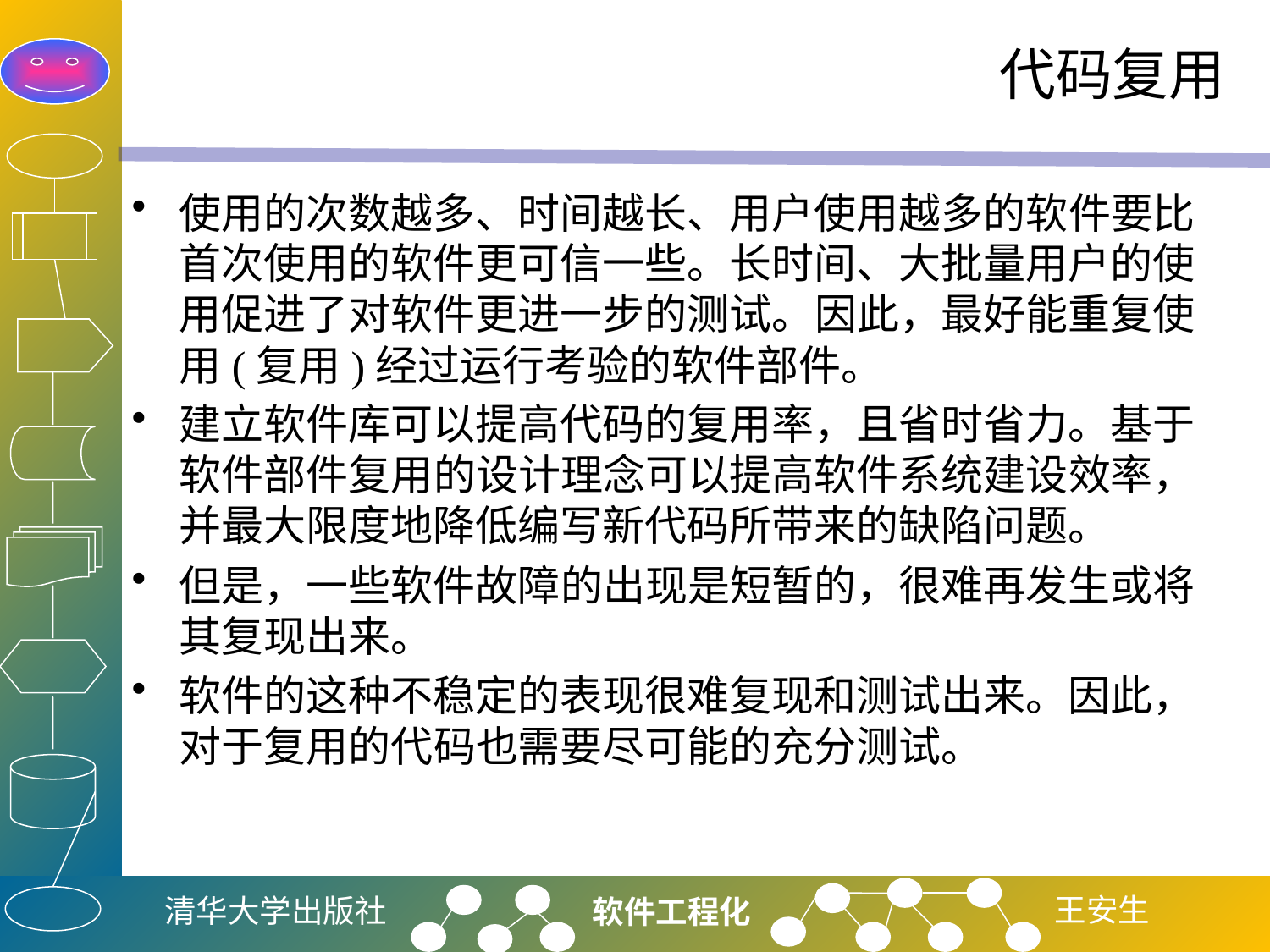

# 代码复用
使用的次数越多、时间越长、用户使用越多的软件要比首次使用的软件更可信一些。长时间、大批量用户的使用促进了对软件更进一步的测试。因此，最好能重复使用(复用)经过运行考验的软件部件。
建立软件库可以提高代码的复用率，且省时省力。基于软件部件复用的设计理念可以提高软件系统建设效率，并最大限度地降低编写新代码所带来的缺陷问题。
但是，一些软件故障的出现是短暂的，很难再发生或将其复现出来。
软件的这种不稳定的表现很难复现和测试出来。因此，对于复用的代码也需要尽可能的充分测试。